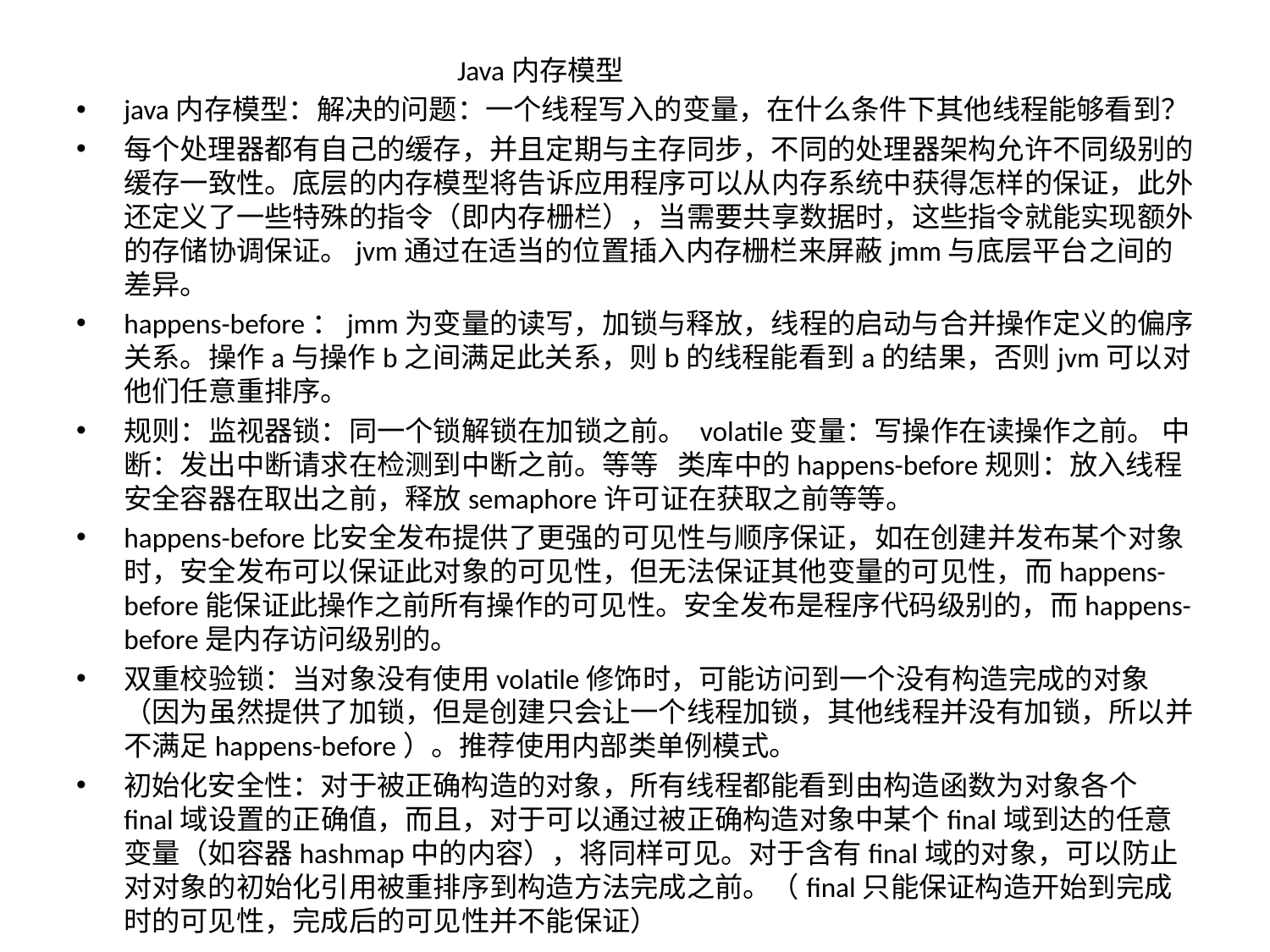

Java内存模型
java内存模型：解决的问题：一个线程写入的变量，在什么条件下其他线程能够看到？
每个处理器都有自己的缓存，并且定期与主存同步，不同的处理器架构允许不同级别的缓存一致性。底层的内存模型将告诉应用程序可以从内存系统中获得怎样的保证，此外还定义了一些特殊的指令（即内存栅栏），当需要共享数据时，这些指令就能实现额外的存储协调保证。jvm通过在适当的位置插入内存栅栏来屏蔽jmm与底层平台之间的差异。
happens-before：jmm为变量的读写，加锁与释放，线程的启动与合并操作定义的偏序关系。操作a与操作b之间满足此关系，则b的线程能看到a的结果，否则jvm可以对他们任意重排序。
规则：监视器锁：同一个锁解锁在加锁之前。 volatile变量：写操作在读操作之前。 中断：发出中断请求在检测到中断之前。等等   类库中的happens-before规则：放入线程安全容器在取出之前，释放semaphore许可证在获取之前等等。
happens-before比安全发布提供了更强的可见性与顺序保证，如在创建并发布某个对象时，安全发布可以保证此对象的可见性，但无法保证其他变量的可见性，而happens-before能保证此操作之前所有操作的可见性。安全发布是程序代码级别的，而happens-before是内存访问级别的。
双重校验锁：当对象没有使用volatile修饰时，可能访问到一个没有构造完成的对象（因为虽然提供了加锁，但是创建只会让一个线程加锁，其他线程并没有加锁，所以并不满足happens-before）。推荐使用内部类单例模式。
初始化安全性：对于被正确构造的对象，所有线程都能看到由构造函数为对象各个final域设置的正确值，而且，对于可以通过被正确构造对象中某个final域到达的任意变量（如容器hashmap中的内容），将同样可见。对于含有final域的对象，可以防止对对象的初始化引用被重排序到构造方法完成之前。（final只能保证构造开始到完成时的可见性，完成后的可见性并不能保证）